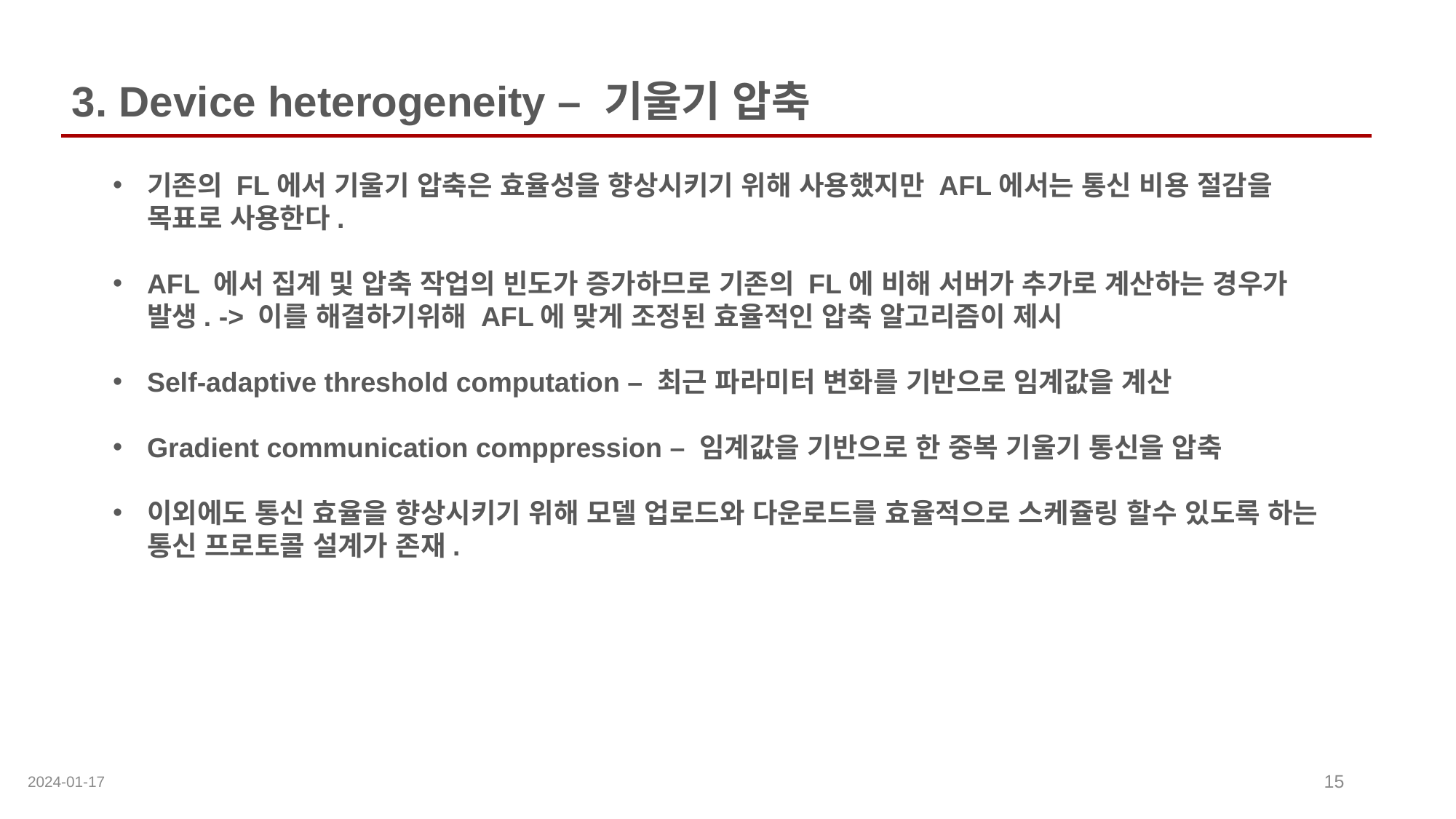

3. Device heterogeneity – 기울기 압축
기존의 FL에서 기울기 압축은 효율성을 향상시키기 위해 사용했지만 AFL에서는 통신 비용 절감을 목표로 사용한다.

AFL 에서 집계 및 압축 작업의 빈도가 증가하므로 기존의 FL에 비해 서버가 추가로 계산하는 경우가 발생. -> 이를 해결하기위해 AFL에 맞게 조정된 효율적인 압축 알고리즘이 제시

Self-adaptive threshold computation – 최근 파라미터 변화를 기반으로 임계값을 계산

Gradient communication comppression – 임계값을 기반으로 한 중복 기울기 통신을 압축

이외에도 통신 효율을 향상시키기 위해 모델 업로드와 다운로드를 효율적으로 스케쥴링 할수 있도록 하는 통신 프로토콜 설계가 존재.
2024-01-17
15